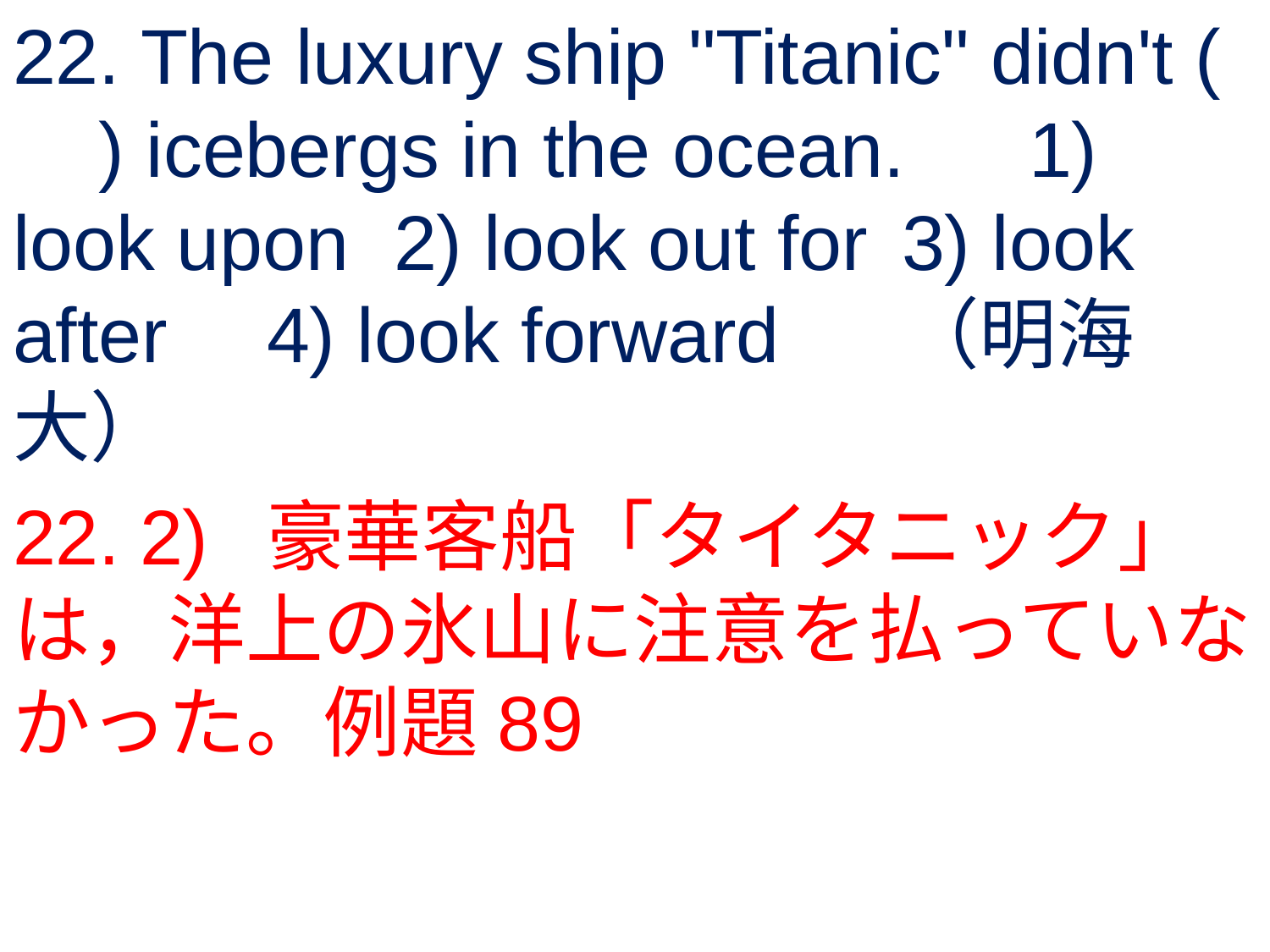

# 22. The luxury ship "Titanic" didn't (      ) icebergs in the ocean.	1) look upon	2) look out for	3) look after	4) look forward	（明海大）
22.	2) 	豪華客船「タイタニック」は，洋上の氷山に注意を払っていなかった。例題89